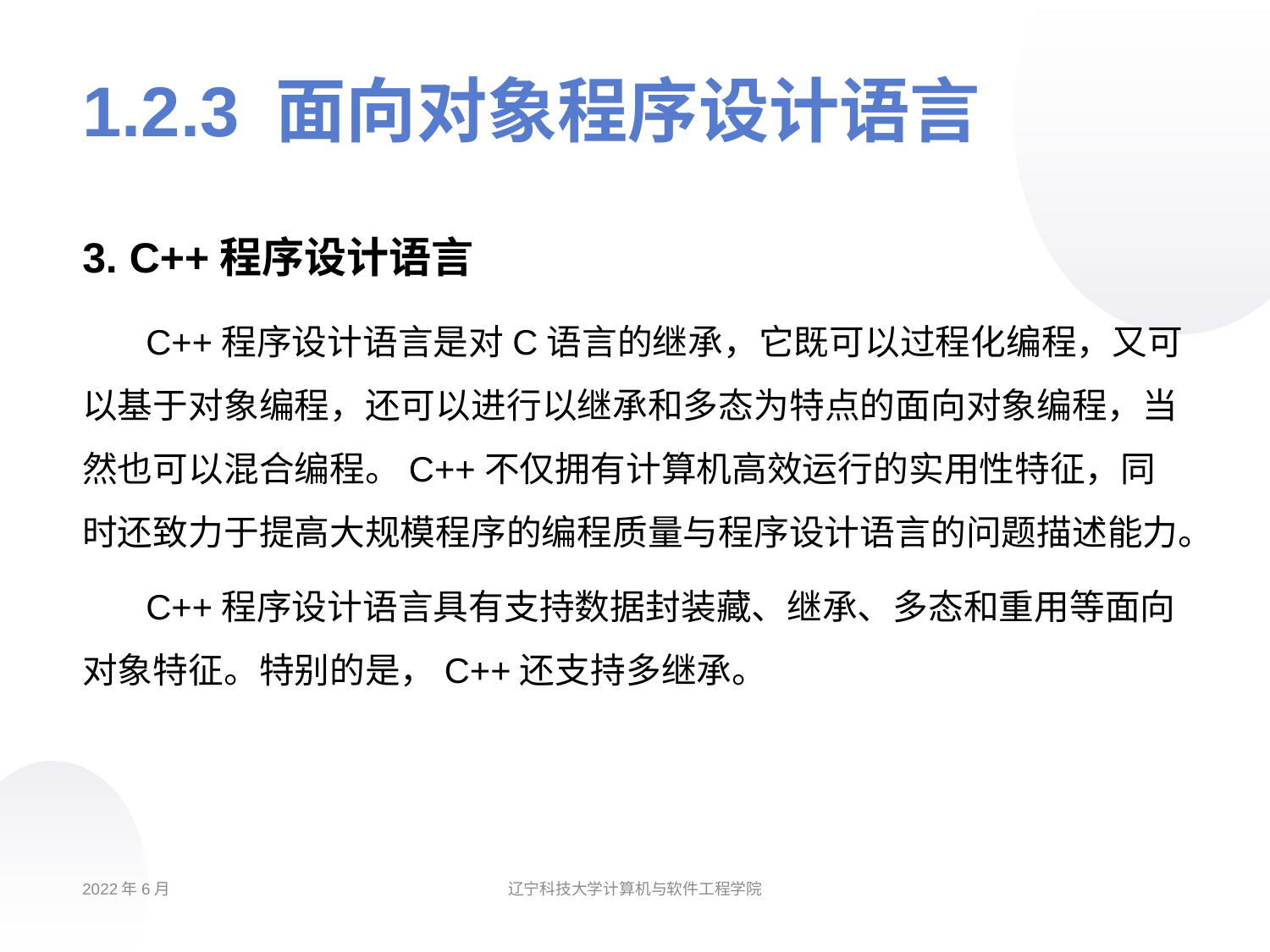

# 1.2.3 面向对象程序设计语言
3. C++程序设计语言
C++程序设计语言是对C语言的继承，它既可以过程化编程，又可以基于对象编程，还可以进行以继承和多态为特点的面向对象编程，当然也可以混合编程。C++不仅拥有计算机高效运行的实用性特征，同时还致力于提高大规模程序的编程质量与程序设计语言的问题描述能力。
C++程序设计语言具有支持数据封装藏、继承、多态和重用等面向对象特征。特别的是，C++还支持多继承。

2022年6月
辽宁科技大学计算机与软件工程学院
110